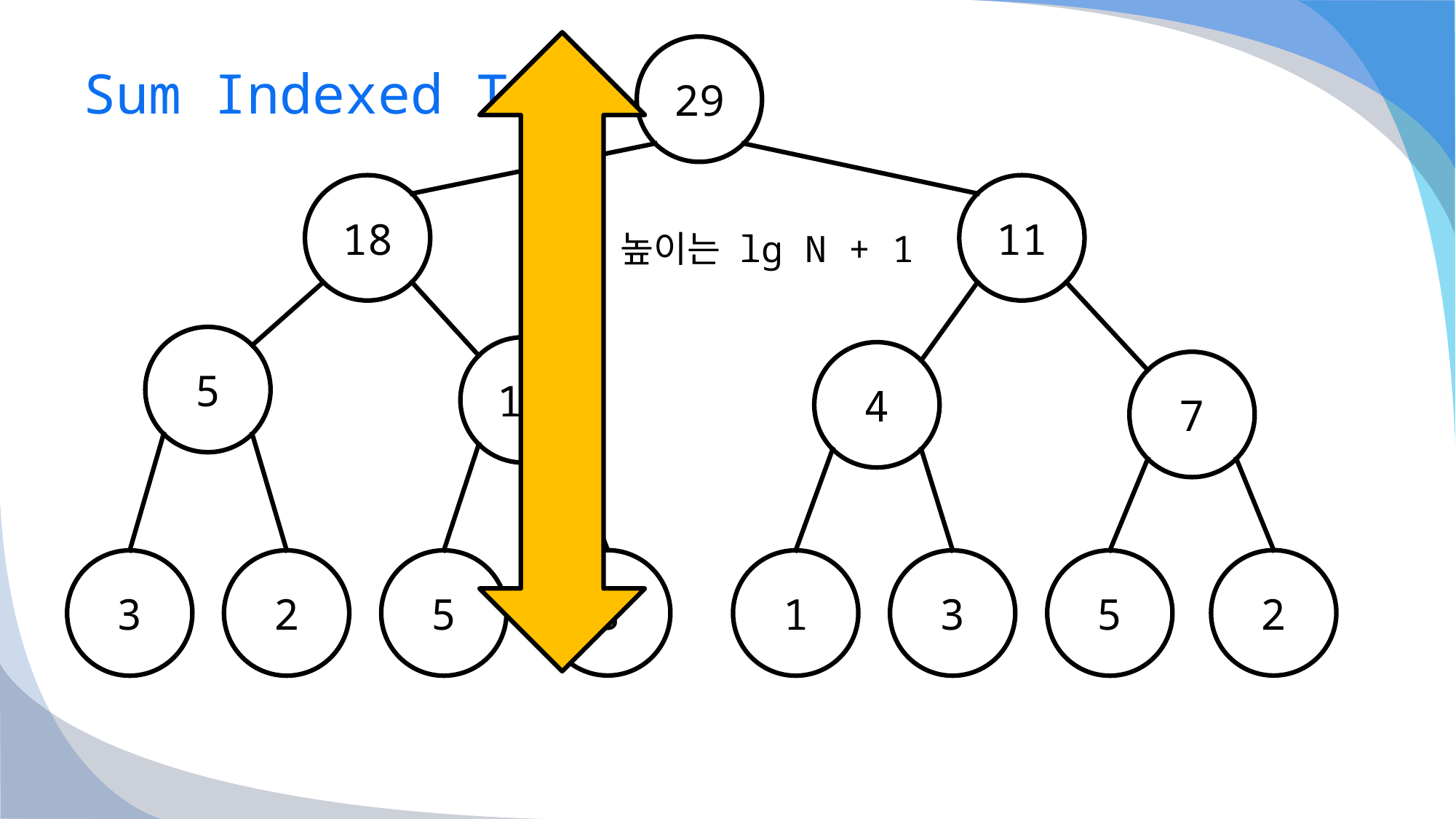

# Sum Indexed Tree
29
18
11
높이는 lg N + 1
5
13
4
7
8
2
3
2
5
1
3
5